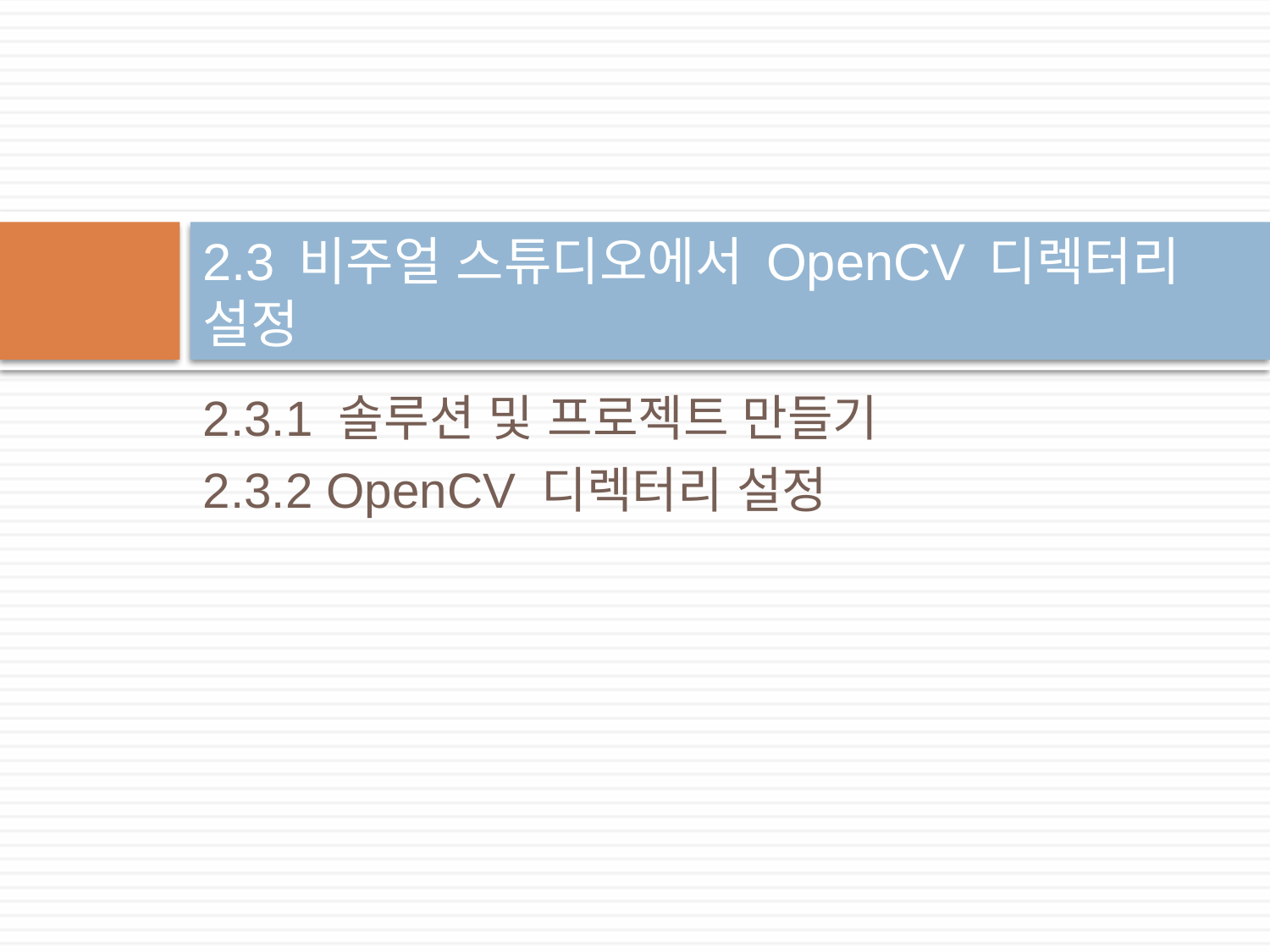

# 2.3 비주얼 스튜디오에서 OpenCV 디렉터리 설정
2.3.1 솔루션 및 프로젝트 만들기
2.3.2 OpenCV 디렉터리 설정